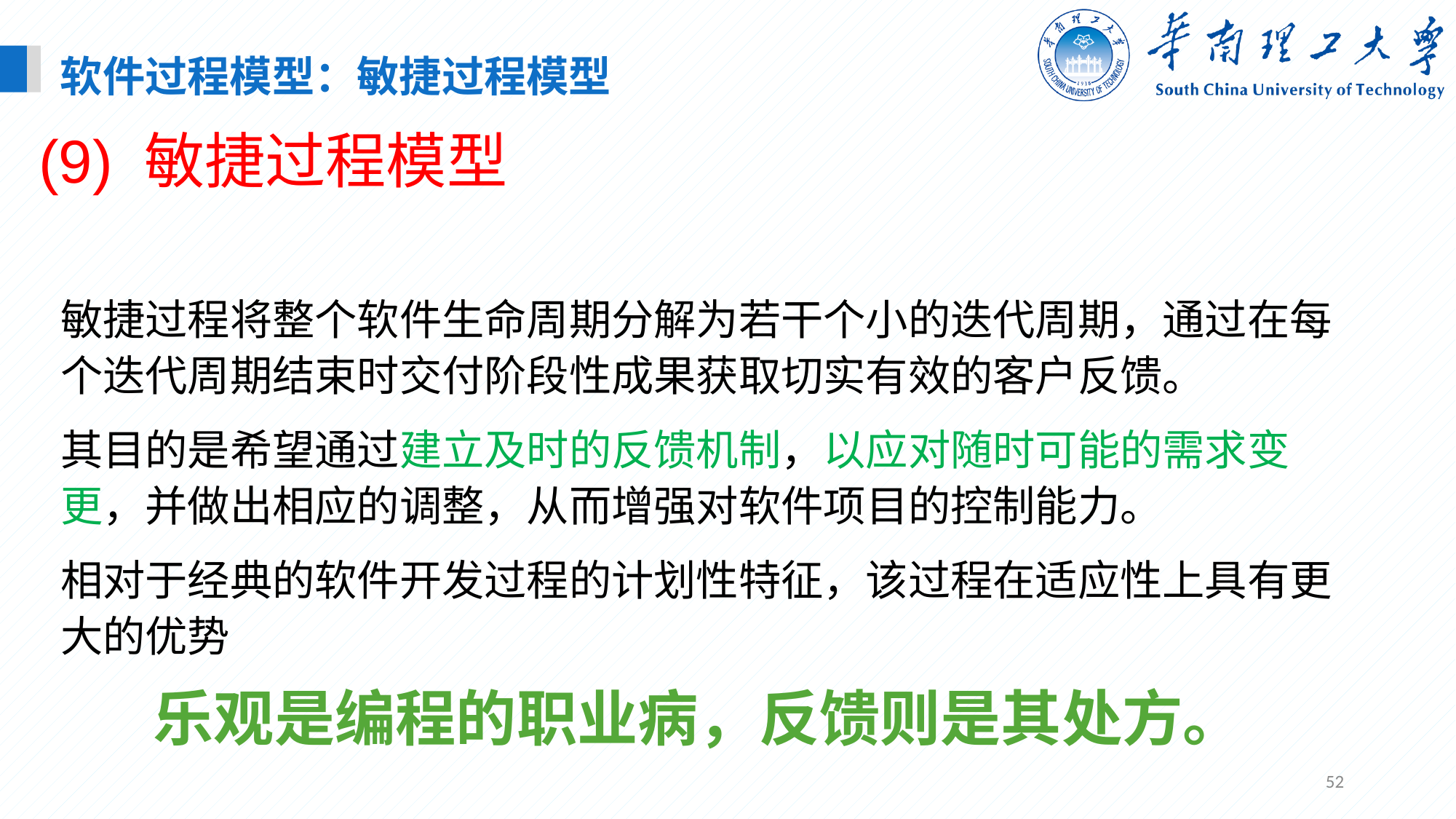

软件过程模型：敏捷过程模型
(9) 敏捷过程模型
敏捷过程将整个软件生命周期分解为若干个小的迭代周期，通过在每个迭代周期结束时交付阶段性成果获取切实有效的客户反馈。
其目的是希望通过建立及时的反馈机制，以应对随时可能的需求变更，并做出相应的调整，从而增强对软件项目的控制能力。
相对于经典的软件开发过程的计划性特征，该过程在适应性上具有更大的优势
乐观是编程的职业病，反馈则是其处方。
52